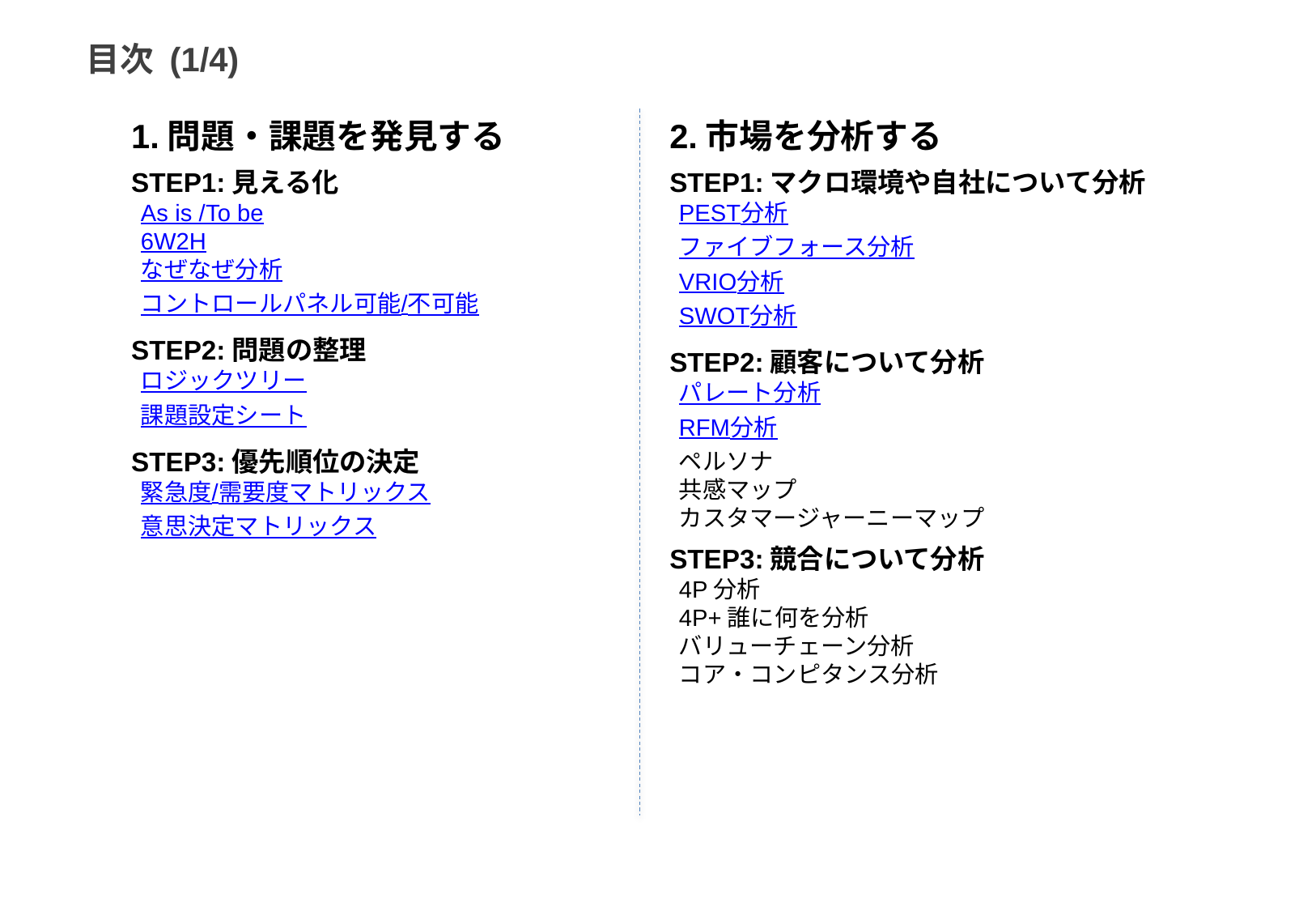

目次 (1/4)
1.問題・課題を発見する
STEP1:見える化
As is /To be
6W2H
なぜなぜ分析
コントロールパネル可能/不可能
STEP2:問題の整理
ロジックツリー
課題設定シート
STEP3:優先順位の決定
緊急度/需要度マトリックス
意思決定マトリックス

2.市場を分析する
STEP1:マクロ環境や自社について分析
PEST分析
ファイブフォース分析
VRIO分析
SWOT分析
STEP2:顧客について分析
パレート分析
RFM分析
ペルソナ
共感マップ
カスタマージャーニーマップ
STEP3:競合について分析
4P分析
4P+誰に何を分析
バリューチェーン分析
コア・コンピタンス分析